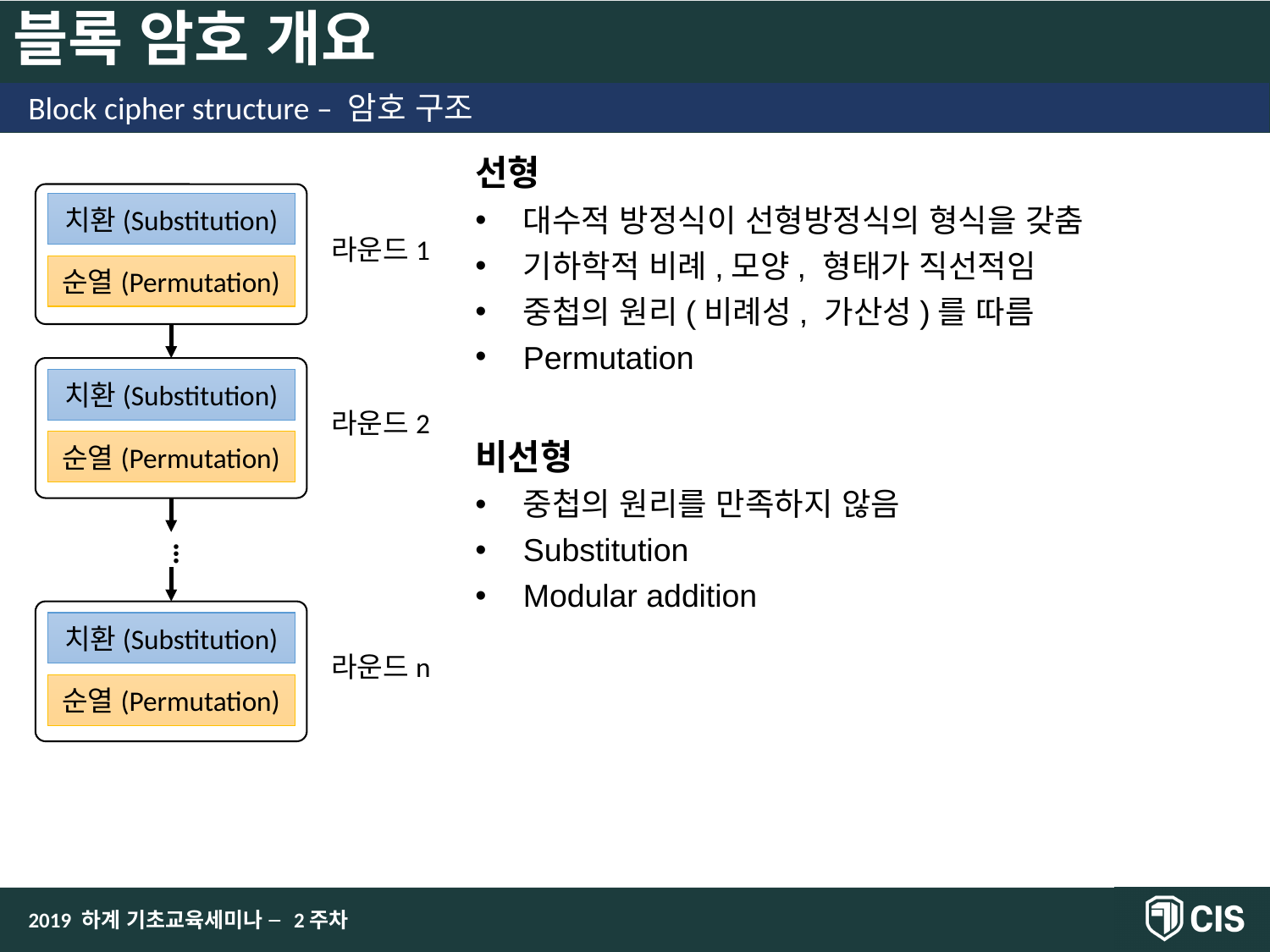

블록 암호 개요

Block cipher structure – 암호 구조
선형
대수적 방정식이 선형방정식의 형식을 갖춤
기하학적 비례,모양, 형태가 직선적임
중첩의 원리(비례성, 가산성)를 따름
Permutation

비선형
중첩의 원리를 만족하지 않음
Substitution
Modular addition

치환(Substitution)
순열(Permutation)
라운드1

치환(Substitution)
순열(Permutation)
라운드2

치환(Substitution)
순열(Permutation)
라운드n
…
2019 하계 기초교육세미나 – 2주차